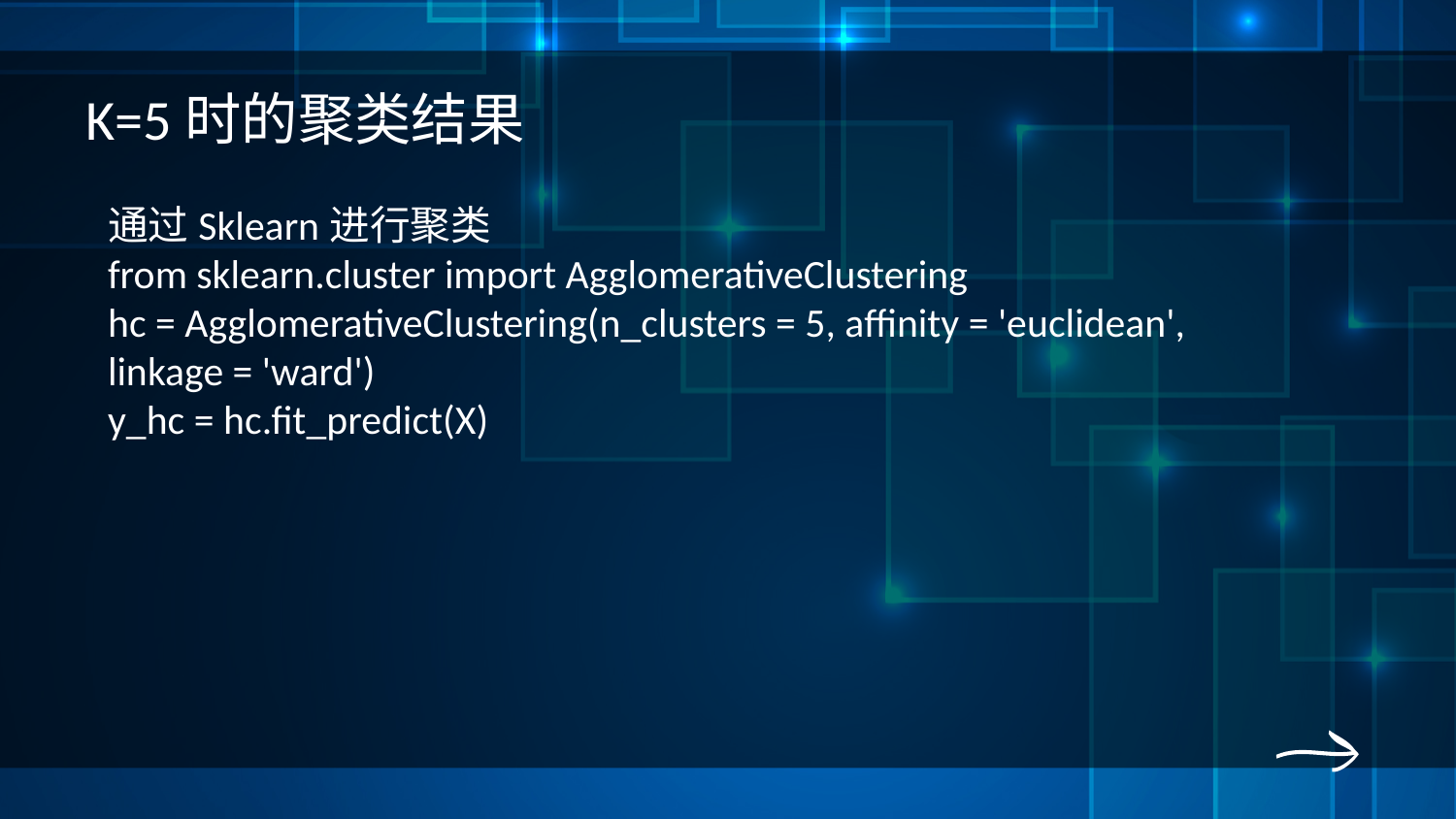

K=5时的聚类结果
通过Sklearn进行聚类
from sklearn.cluster import AgglomerativeClustering
hc = AgglomerativeClustering(n_clusters = 5, affinity = 'euclidean', linkage = 'ward')
y_hc = hc.fit_predict(X)